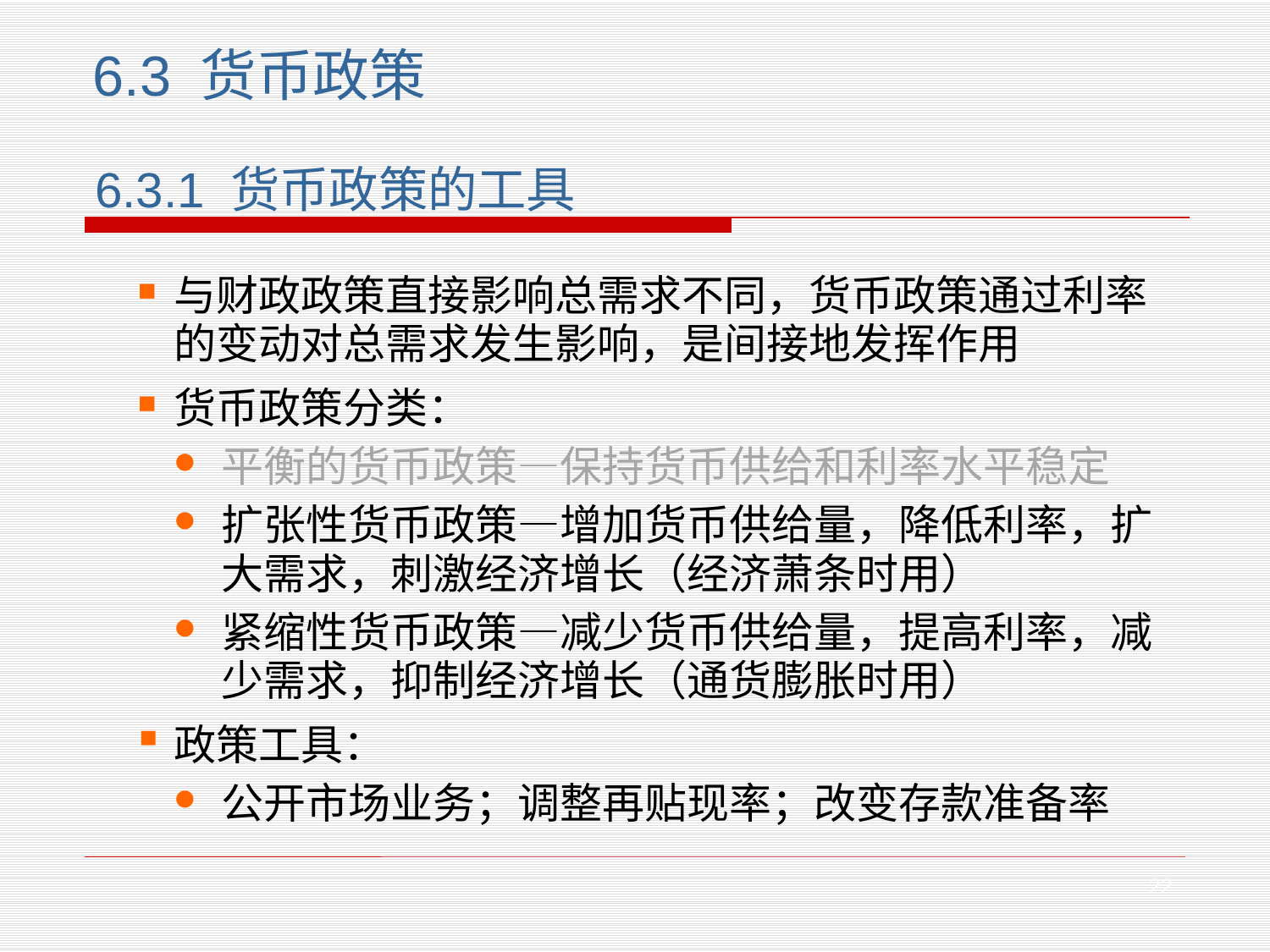

6.3 货币政策
6.3.1 货币政策的工具
与财政政策直接影响总需求不同，货币政策通过利率的变动对总需求发生影响，是间接地发挥作用
货币政策分类：
平衡的货币政策—保持货币供给和利率水平稳定
扩张性货币政策—增加货币供给量，降低利率，扩大需求，刺激经济增长（经济萧条时用）
紧缩性货币政策—减少货币供给量，提高利率，减少需求，抑制经济增长（通货膨胀时用）
政策工具：
公开市场业务；调整再贴现率；改变存款准备率
22